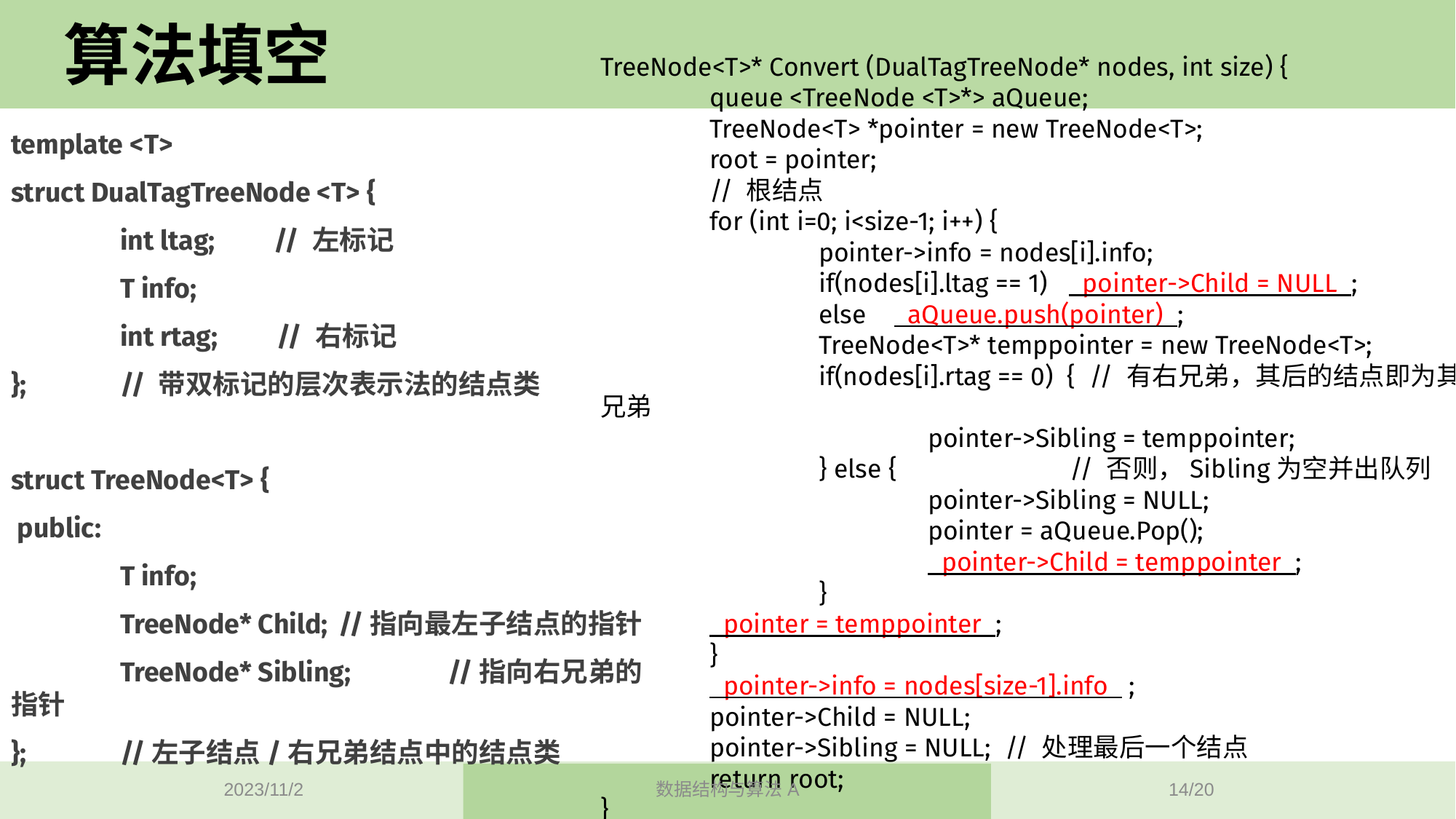

# 算法填空
TreeNode<T>* Convert (DualTagTreeNode* nodes, int size) {
	queue <TreeNode <T>*> aQueue;
	TreeNode<T> *pointer = new TreeNode<T>;
	root = pointer;							// 根结点
	for (int i=0; i<size-1; i++) {
		pointer->info = nodes[i].info;
		if(nodes[i].ltag == 1)     pointer->Child = NULL  ;
		else      aQueue.push(pointer)  ;
		TreeNode<T>* temppointer = new TreeNode<T>;
		if(nodes[i].rtag == 0)  {  // 有右兄弟，其后的结点即为其右兄弟
			pointer->Sibling = temppointer;
		} else {                         // 否则，Sibling为空并出队列
			pointer->Sibling = NULL;
			pointer = aQueue.Pop();
			  pointer->Child = temppointer  ;
		}
	  pointer = temppointer  ;
	}
	  pointer->info = nodes[size-1].info   ;
	pointer->Child = NULL;
	pointer->Sibling = NULL;  // 处理最后一个结点
	return root;
}
template <T>
struct DualTagTreeNode <T> {
	int ltag;         // 左标记
	T info;
	int rtag;         // 右标记
};	// 带双标记的层次表示法的结点类

struct TreeNode<T> {
 public:
	T info;
	TreeNode* Child;	//指向最左子结点的指针
	TreeNode* Sibling;	//指向右兄弟的指针
};	//左子结点/右兄弟结点中的结点类

2023/11/2
数据结构与算法A
14/20